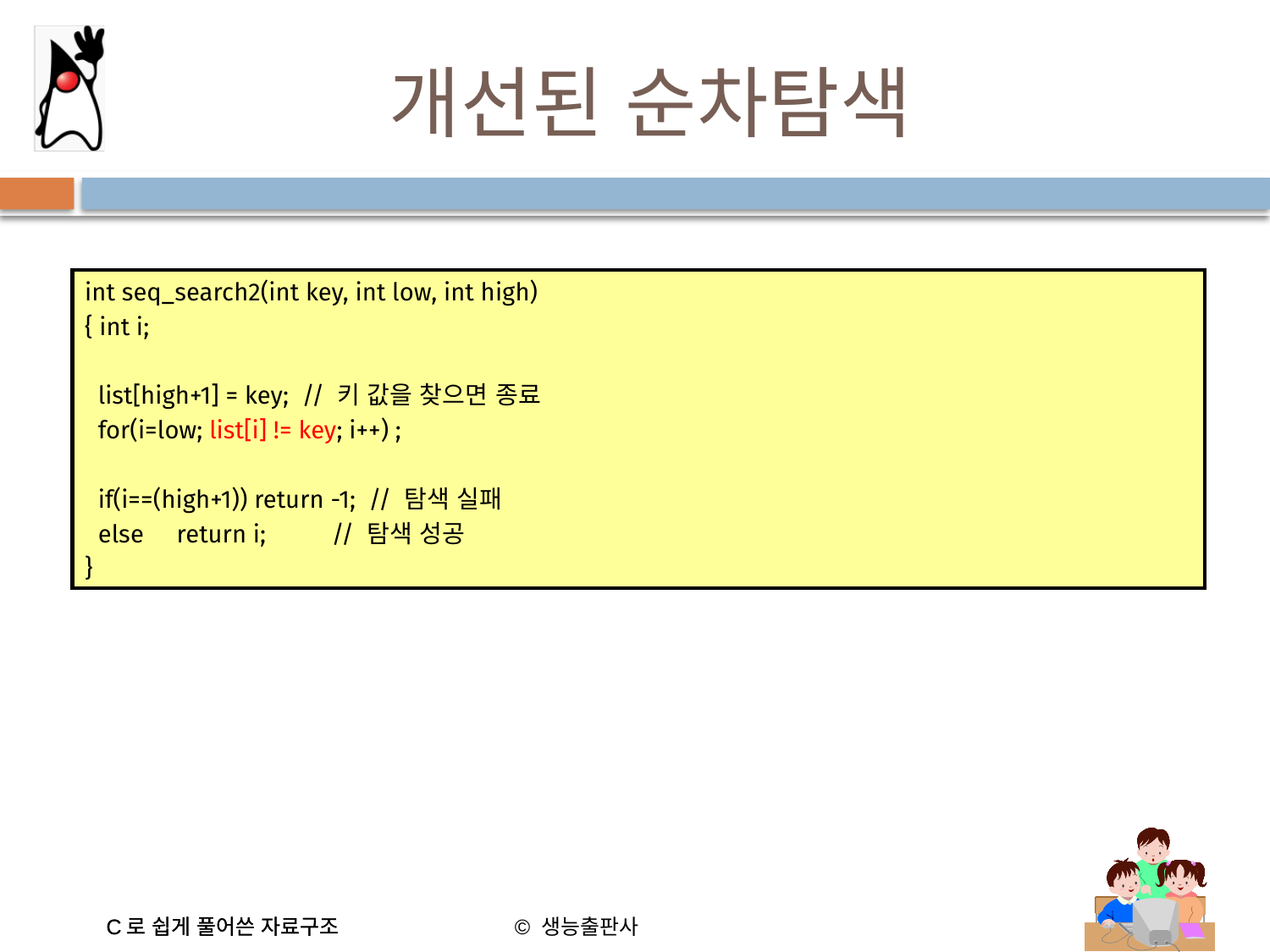

# 개선된 순차탐색
int seq_search2(int key, int low, int high)
{ int i;

  list[high+1] = key;  // 키 값을 찾으면 종료
  for(i=low; list[i] != key; i++) ;

  if(i==(high+1)) return -1;  // 탐색 실패
  else     return i;          // 탐색 성공
}